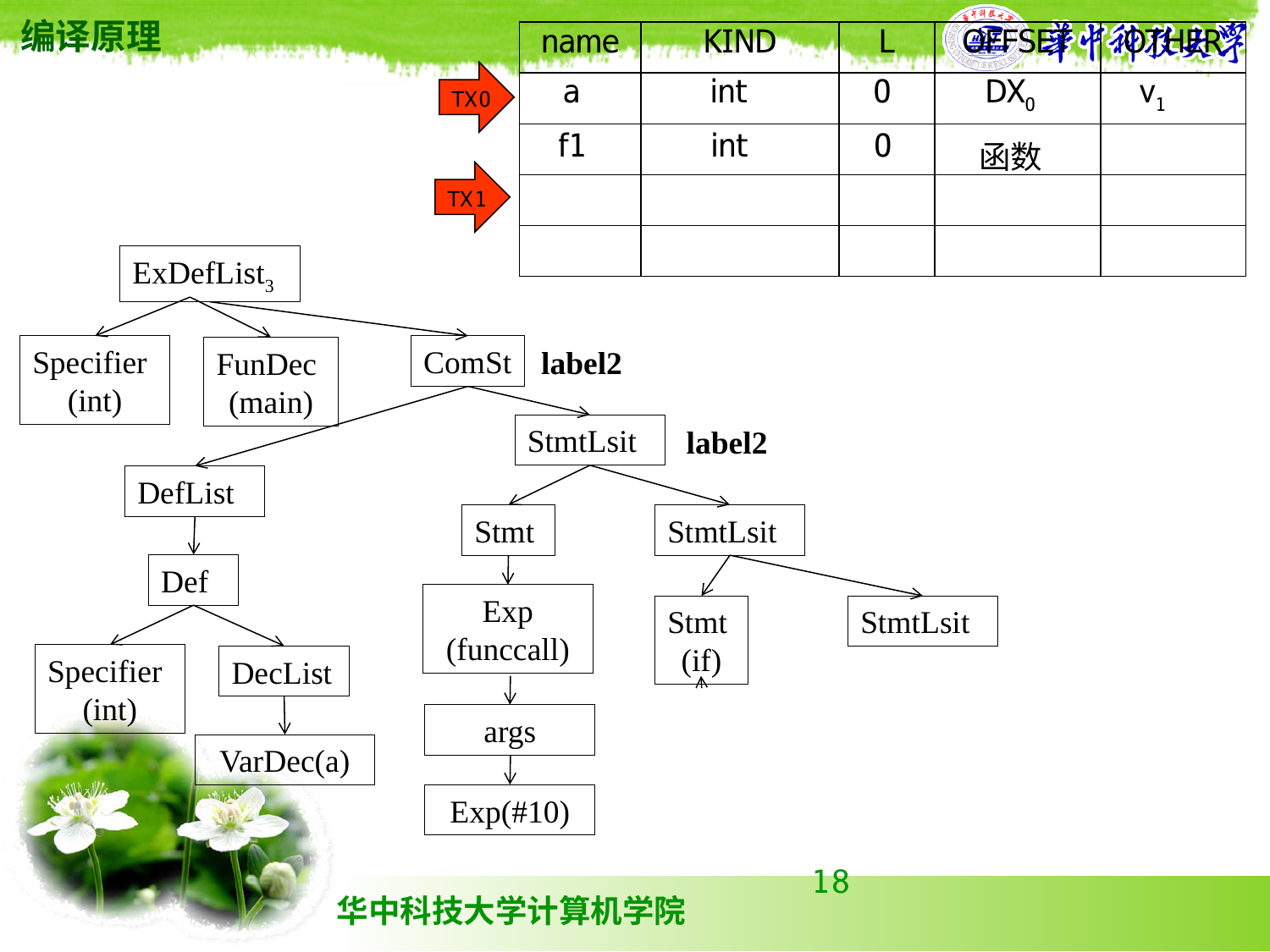

| name | KIND | L | OFFSET | OTHER |
| --- | --- | --- | --- | --- |
|  |  |  |  |  |
|  |  |  |  |  |
|  |  |  |  |  |
|  |  |  |  |  |
TX0
| a | int | 0 | DX0 | v1 |
| --- | --- | --- | --- | --- |
| f1 | int | 0 | 函数 |  |
| --- | --- | --- | --- | --- |
TX1
ExDefList3
Specifier
(int)
ComSt
label2
FunDec
(main)
StmtLsit
label2
DefList
Stmt
StmtLsit
Def
Exp
(funccall)
Stmt
(if)
StmtLsit
Specifier
(int)
DecList
args
VarDec(a)
Exp(#10)
18